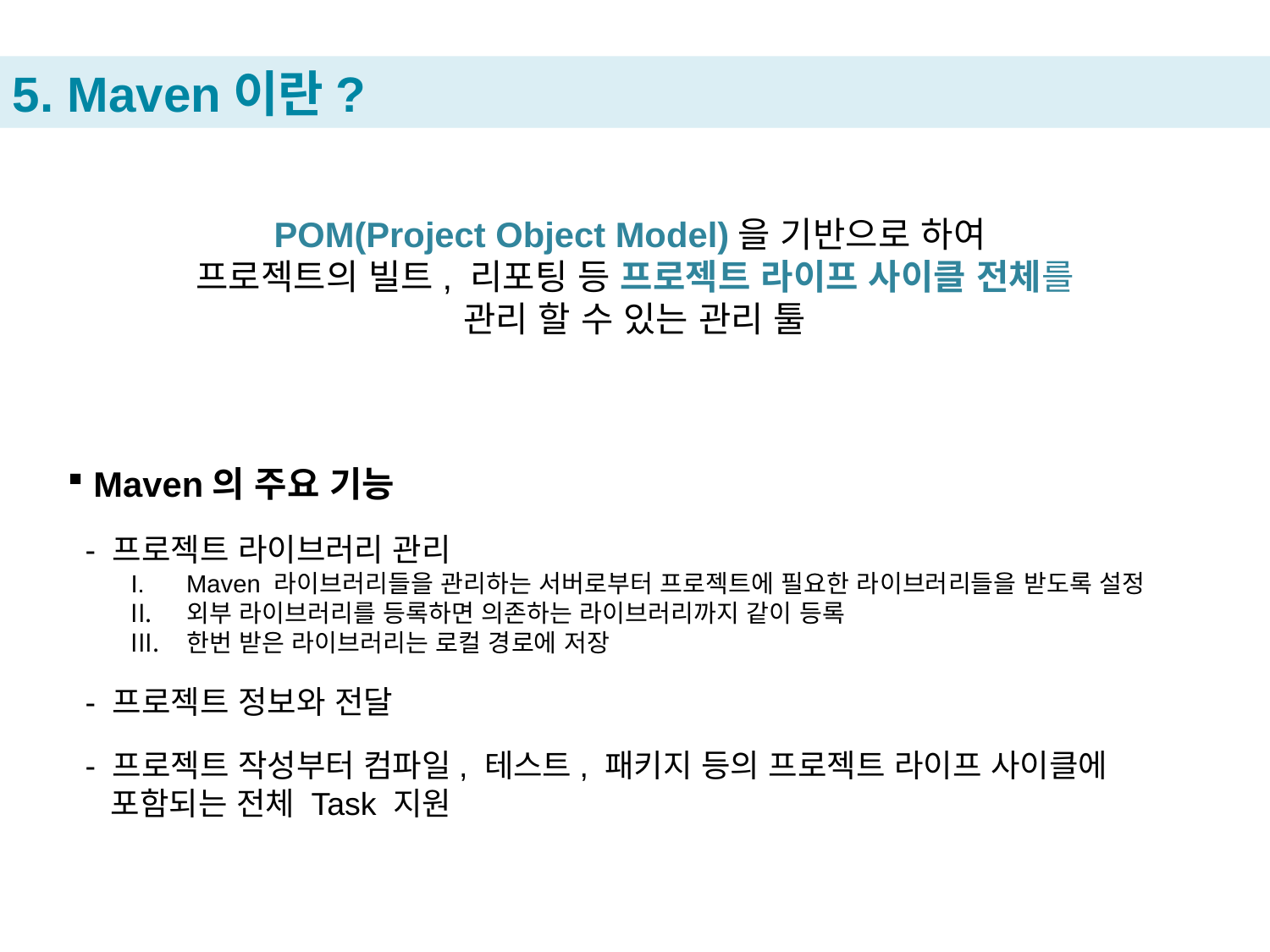

5. Maven이란?
POM(Project Object Model)을 기반으로 하여
프로젝트의 빌트, 리포팅 등 프로젝트 라이프 사이클 전체를
관리 할 수 있는 관리 툴

 Maven의 주요 기능

  - 프로젝트 라이브러리 관리
Maven 라이브러리들을 관리하는 서버로부터 프로젝트에 필요한 라이브러리들을 받도록 설정
외부 라이브러리를 등록하면 의존하는 라이브러리까지 같이 등록
한번 받은 라이브러리는 로컬 경로에 저장

  - 프로젝트 정보와 전달

  - 프로젝트 작성부터 컴파일, 테스트, 패키지 등의 프로젝트 라이프 사이클에
    포함되는 전체 Task 지원